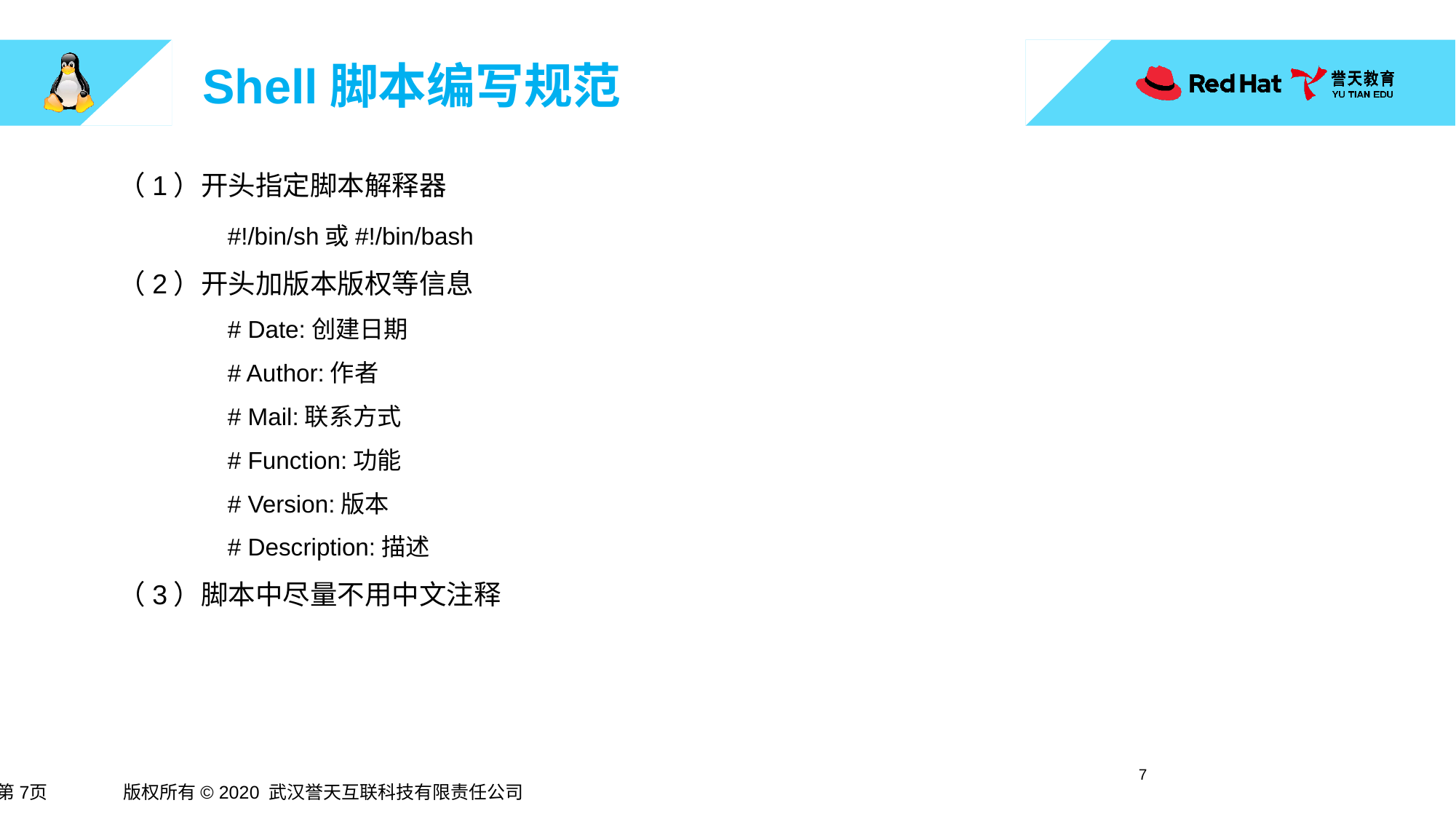

# Shell脚本编写规范
（1）开头指定脚本解释器
    	#!/bin/sh或#!/bin/bash
（2）开头加版本版权等信息
# Date:创建日期
# Author:作者
# Mail:联系方式
# Function:功能
# Version:版本
# Description:描述
（3）脚本中尽量不用中文注释
7